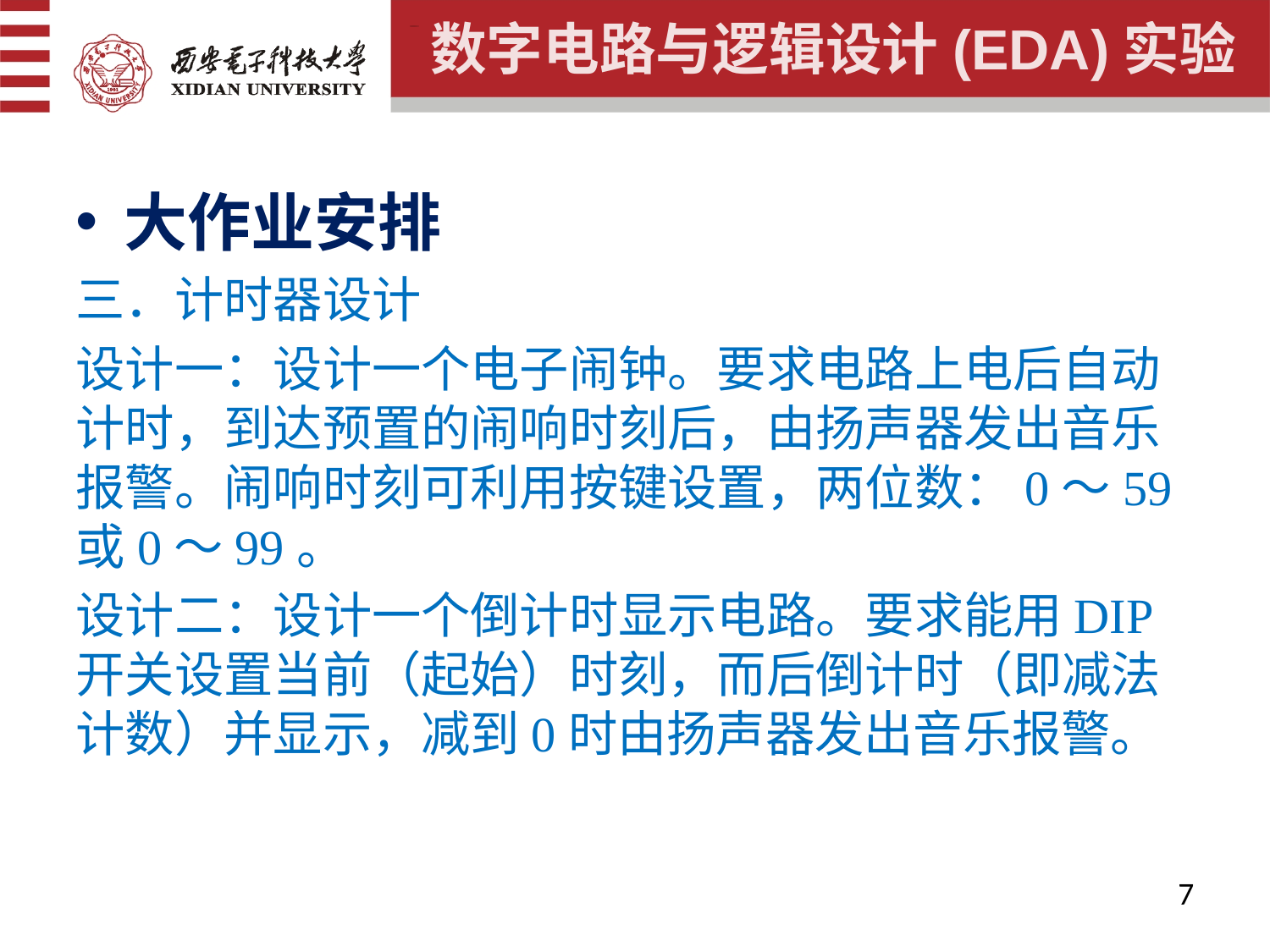

大作业安排
三．计时器设计
设计一：设计一个电子闹钟。要求电路上电后自动计时，到达预置的闹响时刻后，由扬声器发出音乐报警。闹响时刻可利用按键设置，两位数：0～59或0～99。
设计二：设计一个倒计时显示电路。要求能用DIP开关设置当前（起始）时刻，而后倒计时（即减法计数）并显示，减到0时由扬声器发出音乐报警。